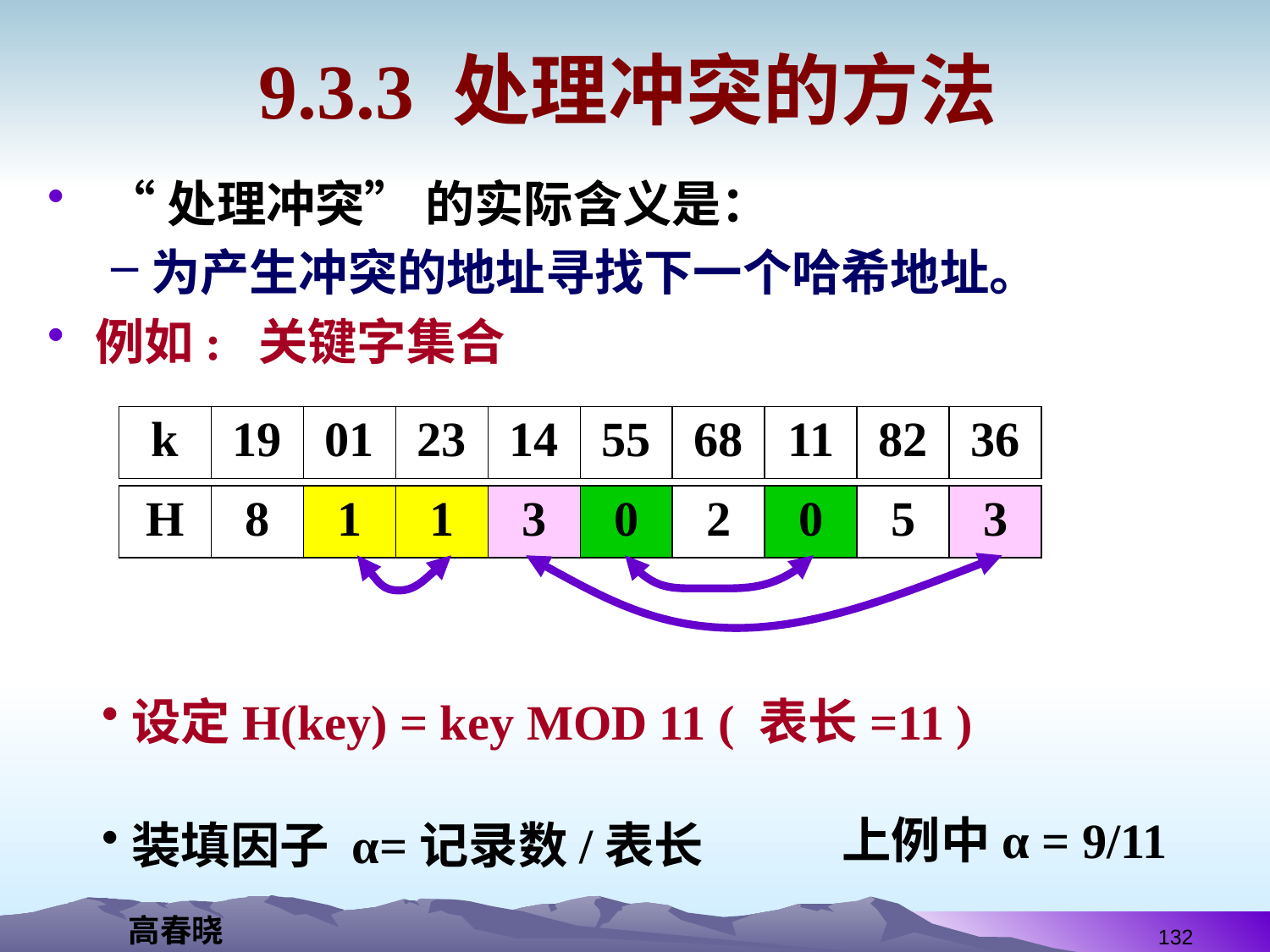

# 9.3.3 处理冲突的方法
 “处理冲突” 的实际含义是：
为产生冲突的地址寻找下一个哈希地址。
例如:  关键字集合
| k | 19 | 01 | 23 | 14 | 55 | 68 | 11 | 82 | 36 |
| --- | --- | --- | --- | --- | --- | --- | --- | --- | --- |
| H | 8 | 1 | 1 | 3 | 0 | 2 | 0 | 5 | 3 |
| --- | --- | --- | --- | --- | --- | --- | --- | --- | --- |

设定H(key) = key MOD 11 ( 表长=11 )
上例中α = 9/11
装填因子 α=记录数/表长
132